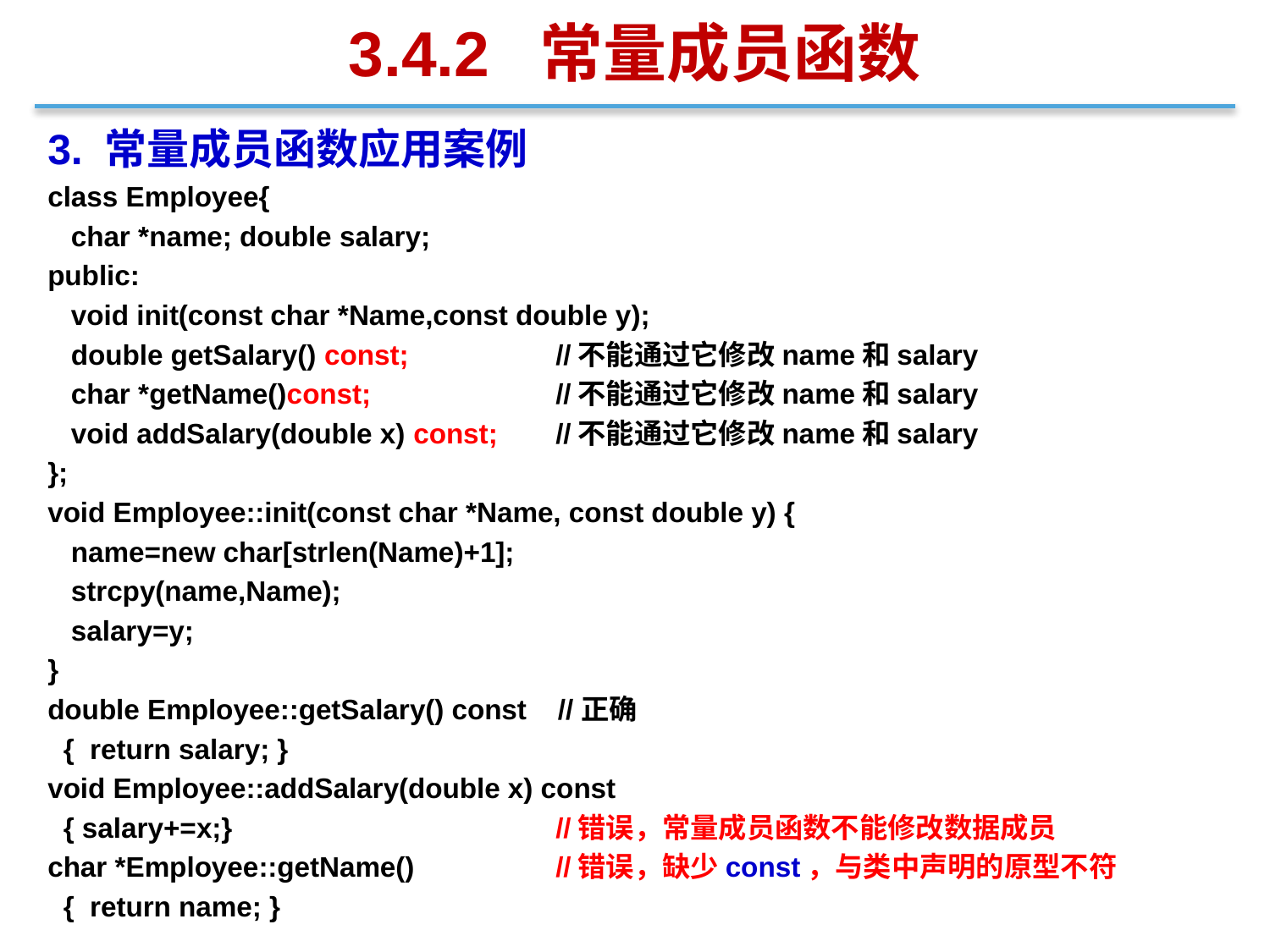

3.4.2  常量成员函数
3. 常量成员函数应用案例
class Employee{
   char *name; double salary;
public:
   void init(const char *Name,const double y);
   double getSalary() const;		//不能通过它修改name和salary
   char *getName()const;	   	//不能通过它修改name和salary
   void addSalary(double x) const;   	//不能通过它修改name和salary
};
void Employee::init(const char *Name, const double y) {
   name=new char[strlen(Name)+1];
   strcpy(name,Name);
   salary=y;
}
double Employee::getSalary() const    //正确
  {  return salary; }
void Employee::addSalary(double x) const
  { salary+=x;} 			//错误，常量成员函数不能修改数据成员
char *Employee::getName() 		//错误，缺少const，与类中声明的原型不符
  {  return name; }